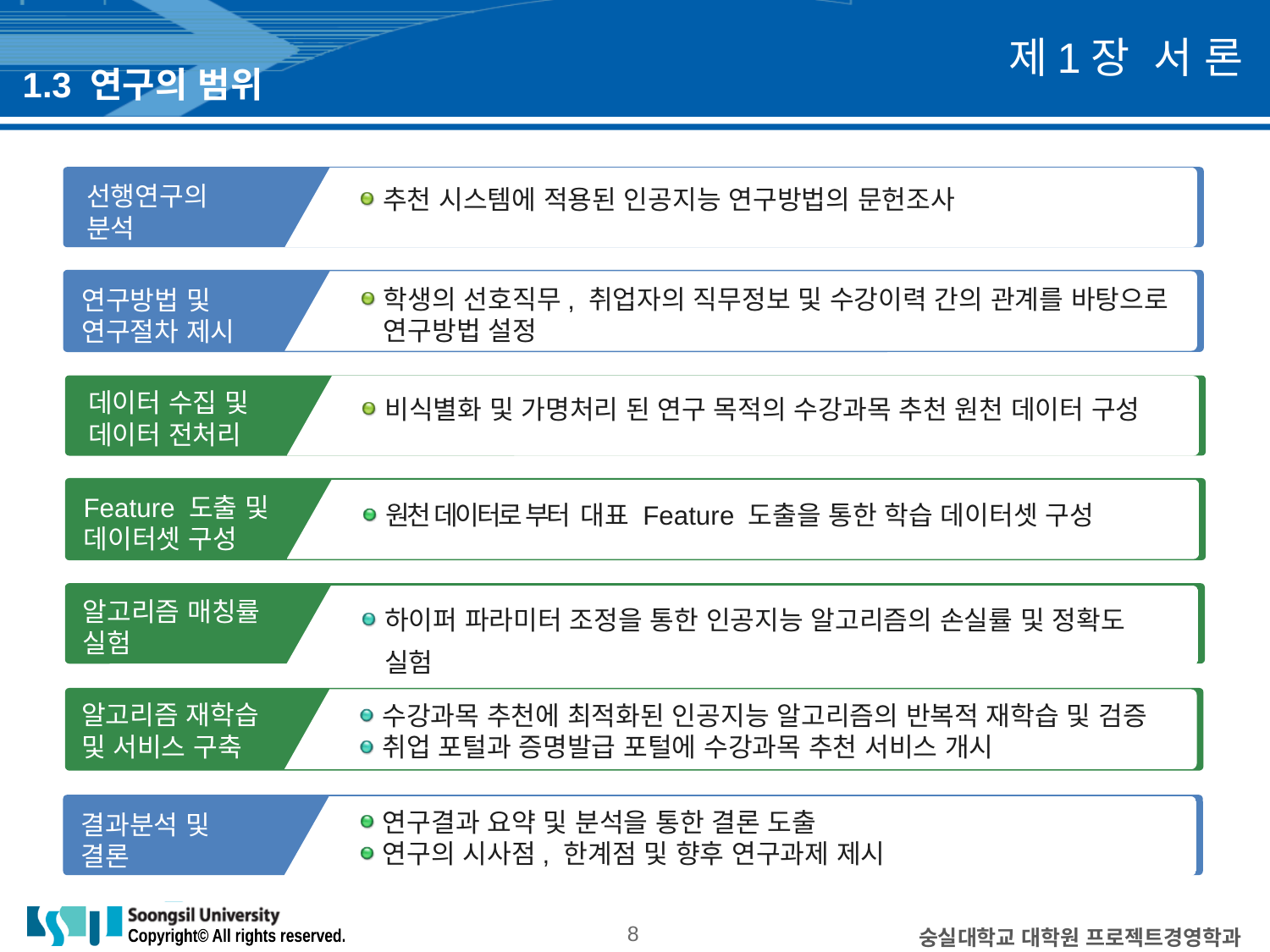

제1장  서 론
1.3 연구의 범위
추천 시스템에 적용된 인공지능 연구방법의 문헌조사

선행연구의
분석

학생의 선호직무, 취업자의 직무정보 및 수강이력 간의 관계를 바탕으로
연구방법 설정
연구방법 및
연구절차 제시

비식별화 및 가명처리 된 연구 목적의 수강과목 추천 원천 데이터 구성

데이터 수집 및
데이터 전처리

원천 데이터로 부터  대표 Feature 도출을 통한 학습 데이터셋 구성
Feature 도출 및
데이터셋 구성

하이퍼 파라미터 조정을 통한 인공지능 알고리즘의 손실률 및 정확도 실험
알고리즘 매칭률
실험

수강과목 추천에 최적화된 인공지능 알고리즘의 반복적 재학습 및 검증
취업 포털과 증명발급 포털에 수강과목 추천 서비스 개시
알고리즘 재학습
및 서비스 구축

연구결과 요약 및 분석을 통한 결론 도출
연구의 시사점, 한계점 및 향후 연구과제 제시
결과분석 및
결론